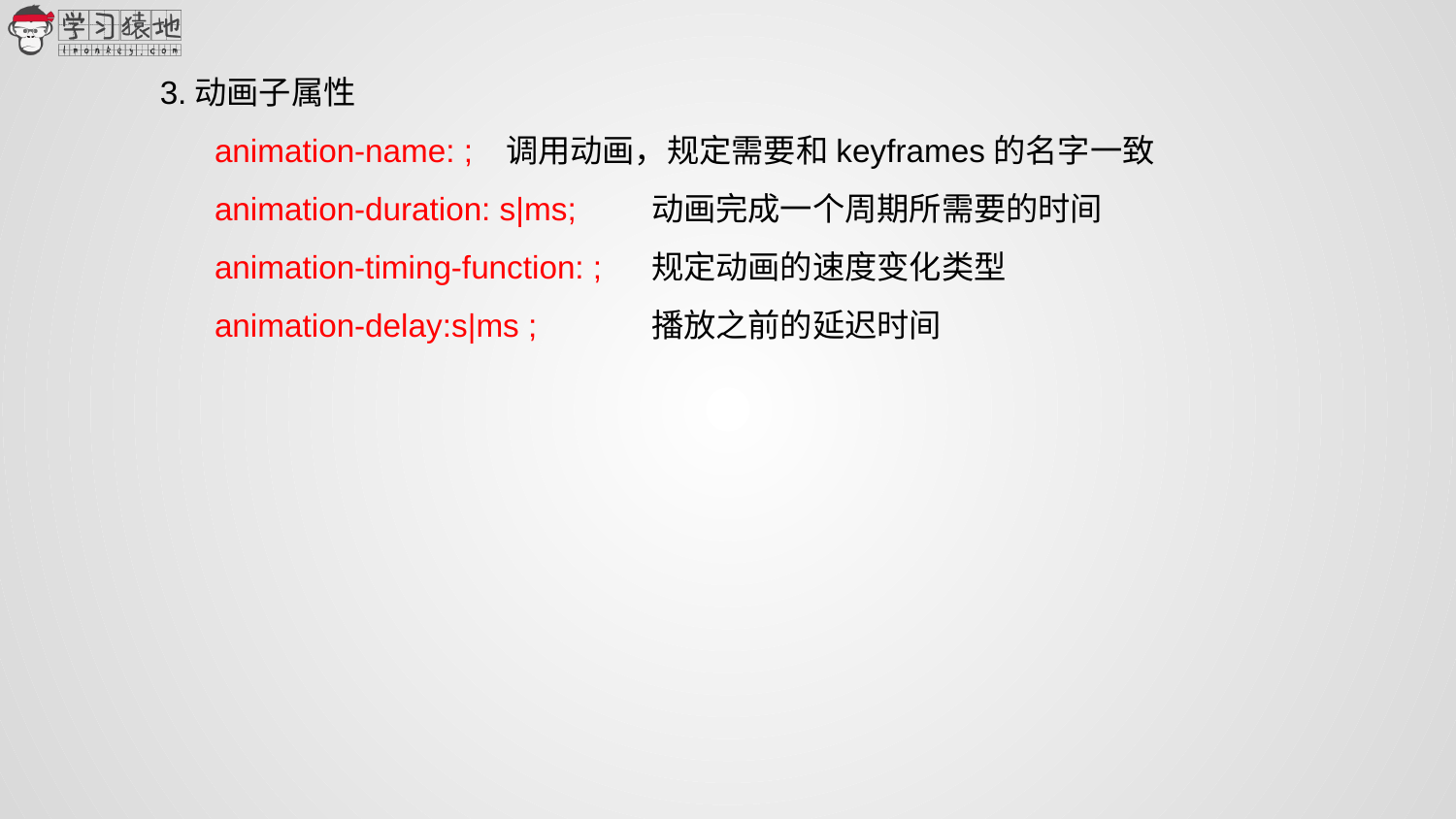

3.动画子属性
animation-name: ;	调用动画，规定需要和keyframes的名字一致
animation-duration: s|ms;	动画完成一个周期所需要的时间
animation-timing-function: ;	规定动画的速度变化类型
animation-delay:s|ms ;	播放之前的延迟时间